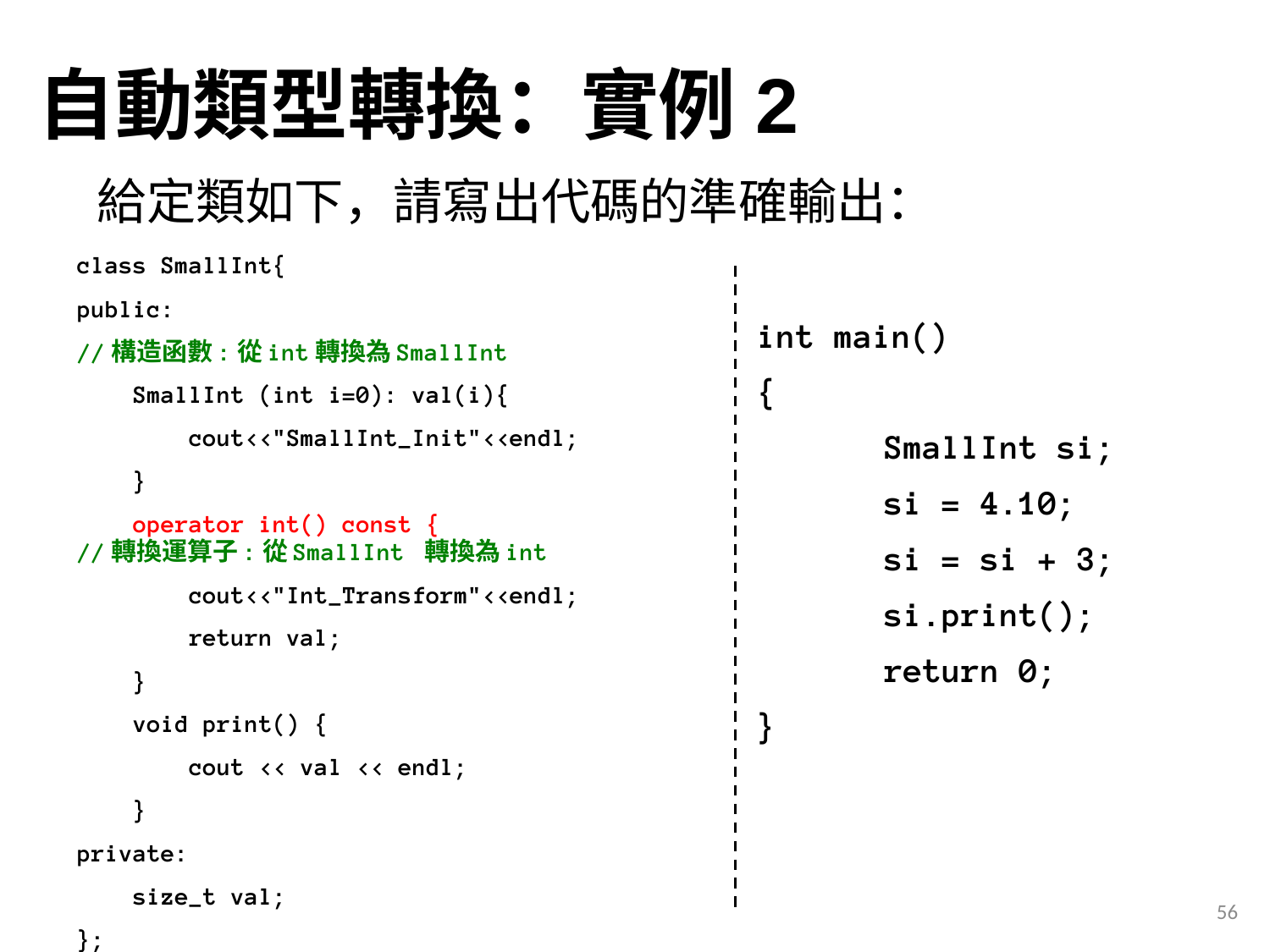

# 自動類型轉換：實例2
給定類如下，請寫出代碼的準確輸出：
class SmallInt{
public:
//構造函數:從int轉換為SmallInt
    SmallInt (int i=0): val(i){
        cout<<"SmallInt_Init"<<endl;
    }
    operator int() const {
//轉換運算子:從SmallInt 轉換為int
        cout<<"Int_Transform"<<endl;
        return val;
    }
    void print() {
        cout << val << endl;
    }
private:
    size_t val;
};
int main()
{
	SmallInt si;
	si = 4.10;
	si = si + 3;
	si.print();
	return 0;
}
56